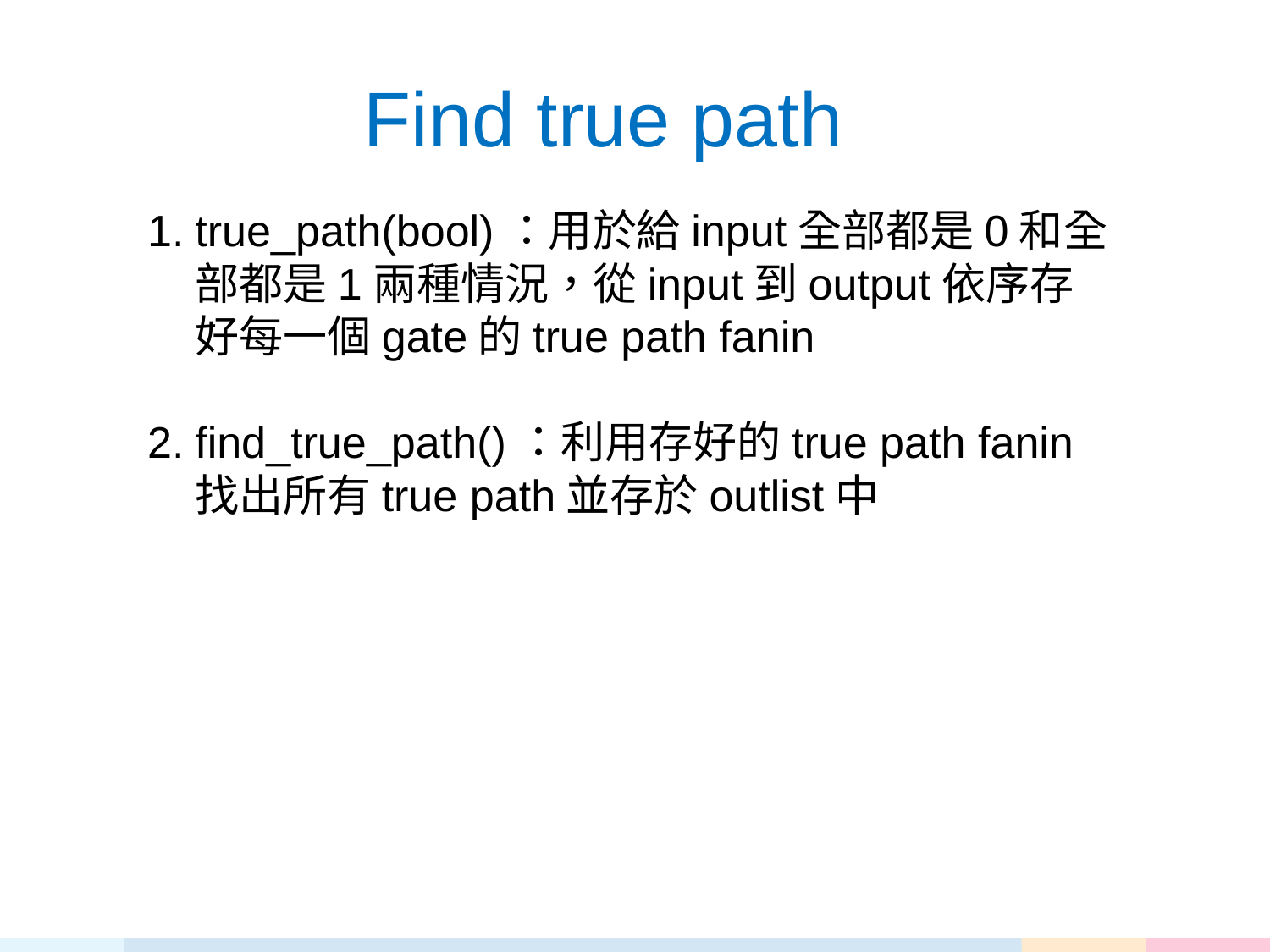

Find true path
true_path(bool)：用於給input全部都是0和全部都是1兩種情況，從input到output依序存好每一個gate的true path fanin

find_true_path()：利用存好的true path fanin找出所有true path並存於outlist中